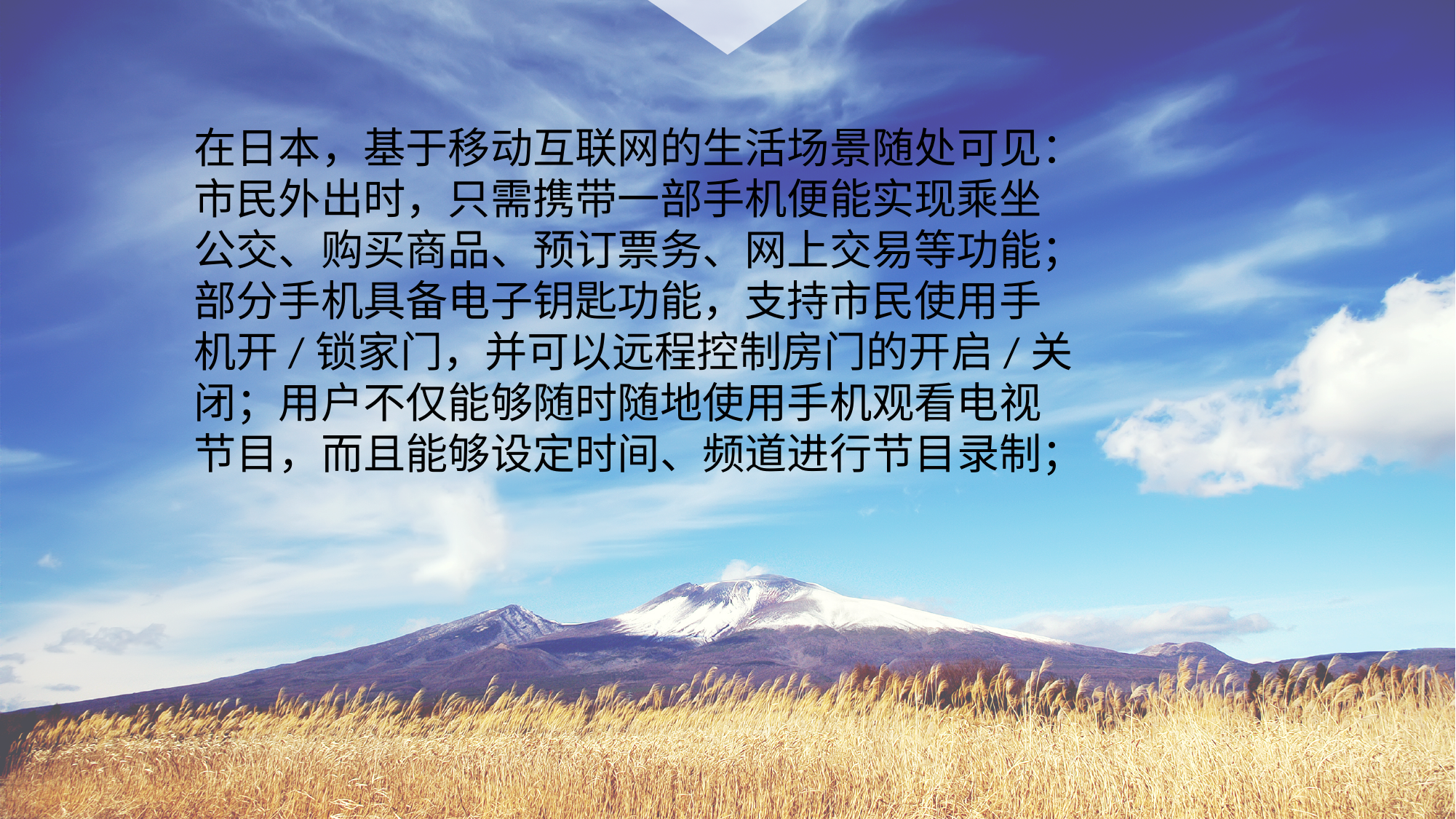

在日本，基于移动互联网的生活场景随处可见：市民外出时，只需携带一部手机便能实现乘坐公交、购买商品、预订票务、网上交易等功能；部分手机具备电子钥匙功能，支持市民使用手机开/锁家门，并可以远程控制房门的开启/关闭；用户不仅能够随时随地使用手机观看电视节目，而且能够设定时间、频道进行节目录制；